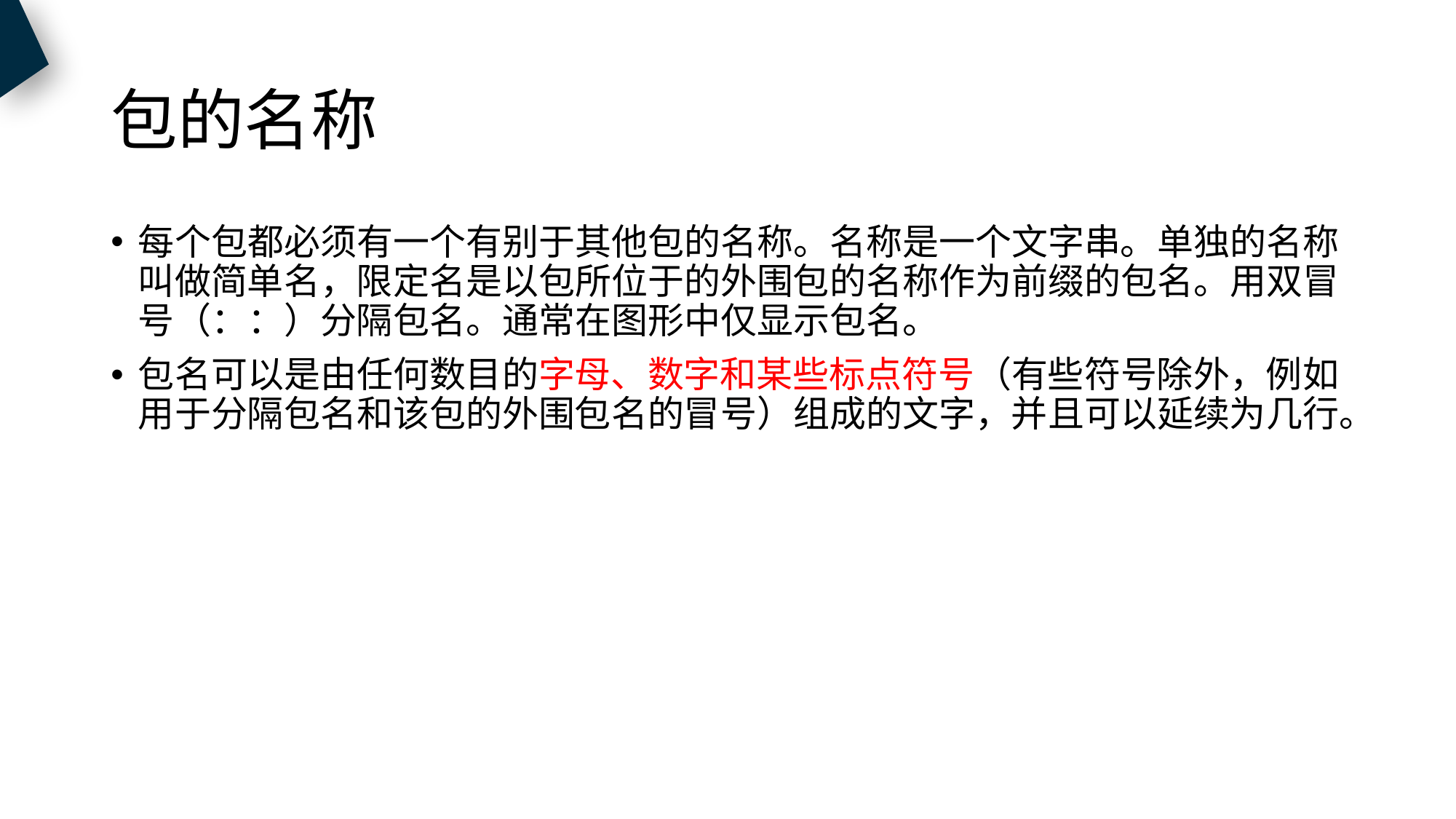

# 包的名称
每个包都必须有一个有别于其他包的名称。名称是一个文字串。单独的名称叫做简单名，限定名是以包所位于的外围包的名称作为前缀的包名。用双冒号（：：）分隔包名。通常在图形中仅显示包名。
包名可以是由任何数目的字母、数字和某些标点符号（有些符号除外，例如用于分隔包名和该包的外围包名的冒号）组成的文字，并且可以延续为几行。